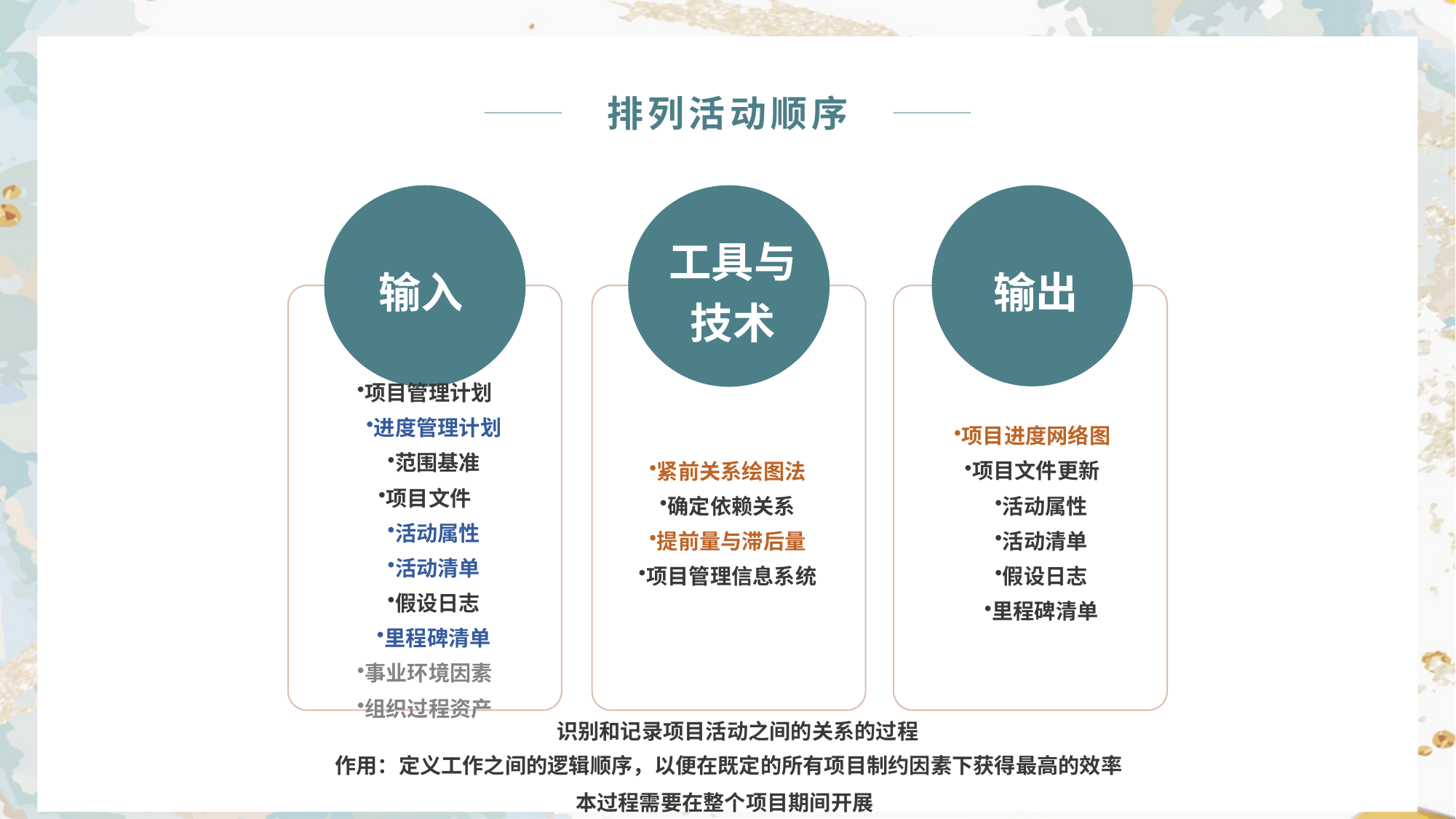

排列活动顺序

工具与技术
输入
输出

项目管理计划
进度管理计划
范围基准
项目文件
活动属性
活动清单
假设日志
里程碑清单
事业环境因素
组织过程资产
项目进度网络图
项目文件更新
活动属性
活动清单
假设日志
里程碑清单
紧前关系绘图法
确定依赖关系
提前量与滞后量
项目管理信息系统
识别和记录项目活动之间的关系的过程
作用：定义工作之间的逻辑顺序，以便在既定的所有项目制约因素下获得最高的效率
本过程需要在整个项目期间开展